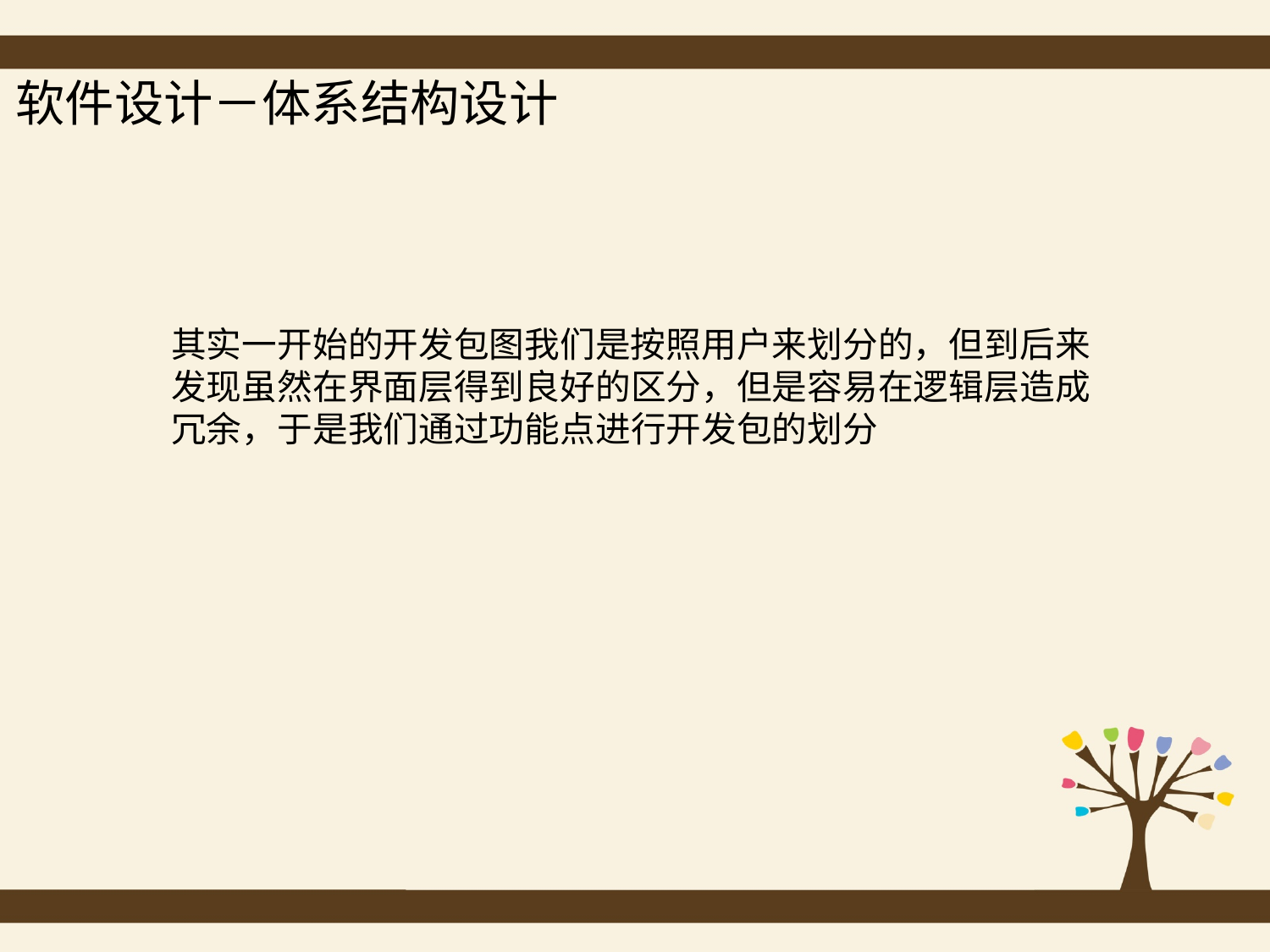

软件设计－体系结构设计
其实一开始的开发包图我们是按照用户来划分的，但到后来
发现虽然在界面层得到良好的区分，但是容易在逻辑层造成
冗余，于是我们通过功能点进行开发包的划分